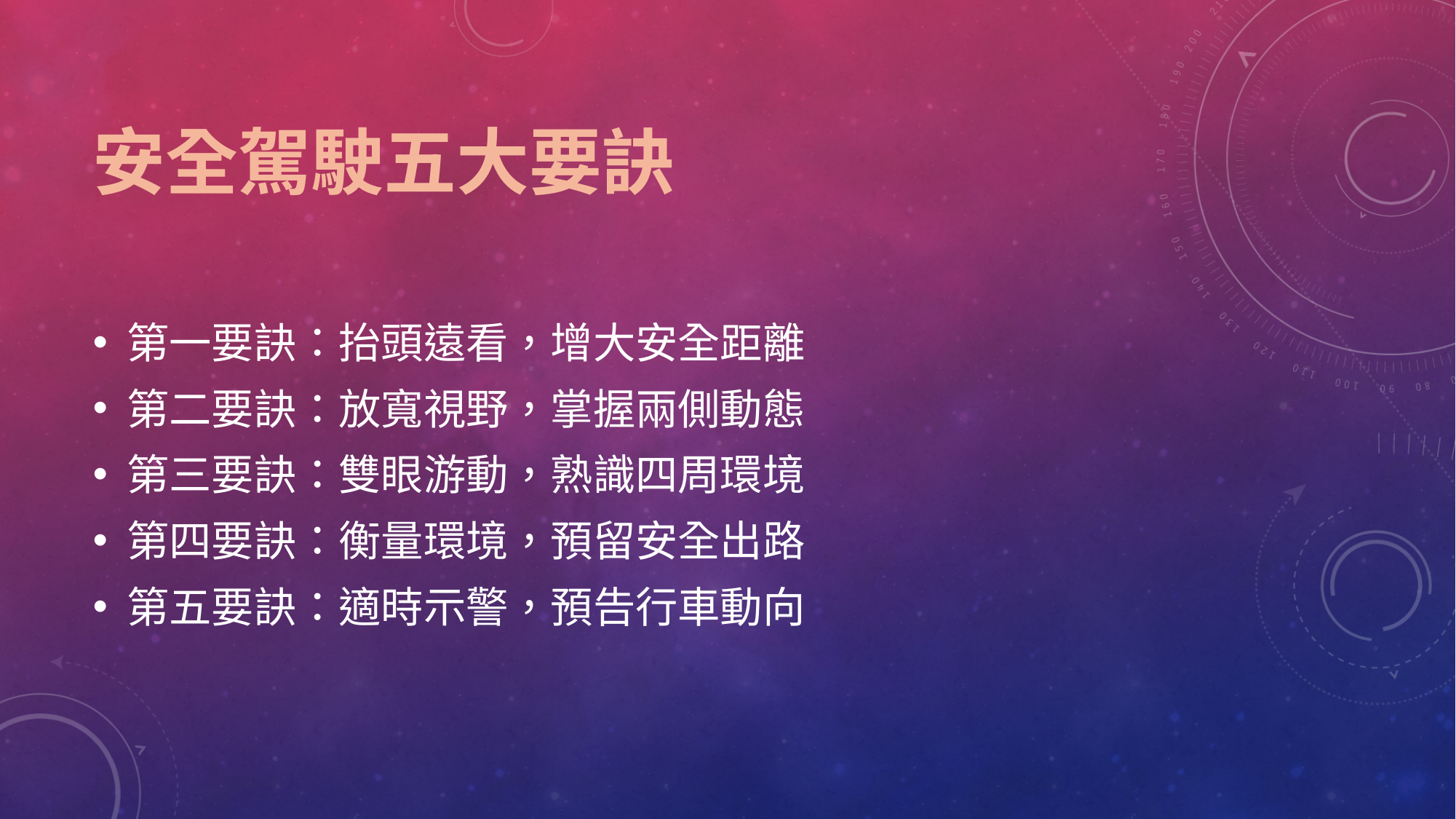

# 安全駕駛五大要訣
第一要訣：抬頭遠看，增大安全距離
第二要訣：放寬視野，掌握兩側動態
第三要訣：雙眼游動，熟識四周環境
第四要訣：衡量環境，預留安全出路
第五要訣：適時示警，預告行車動向